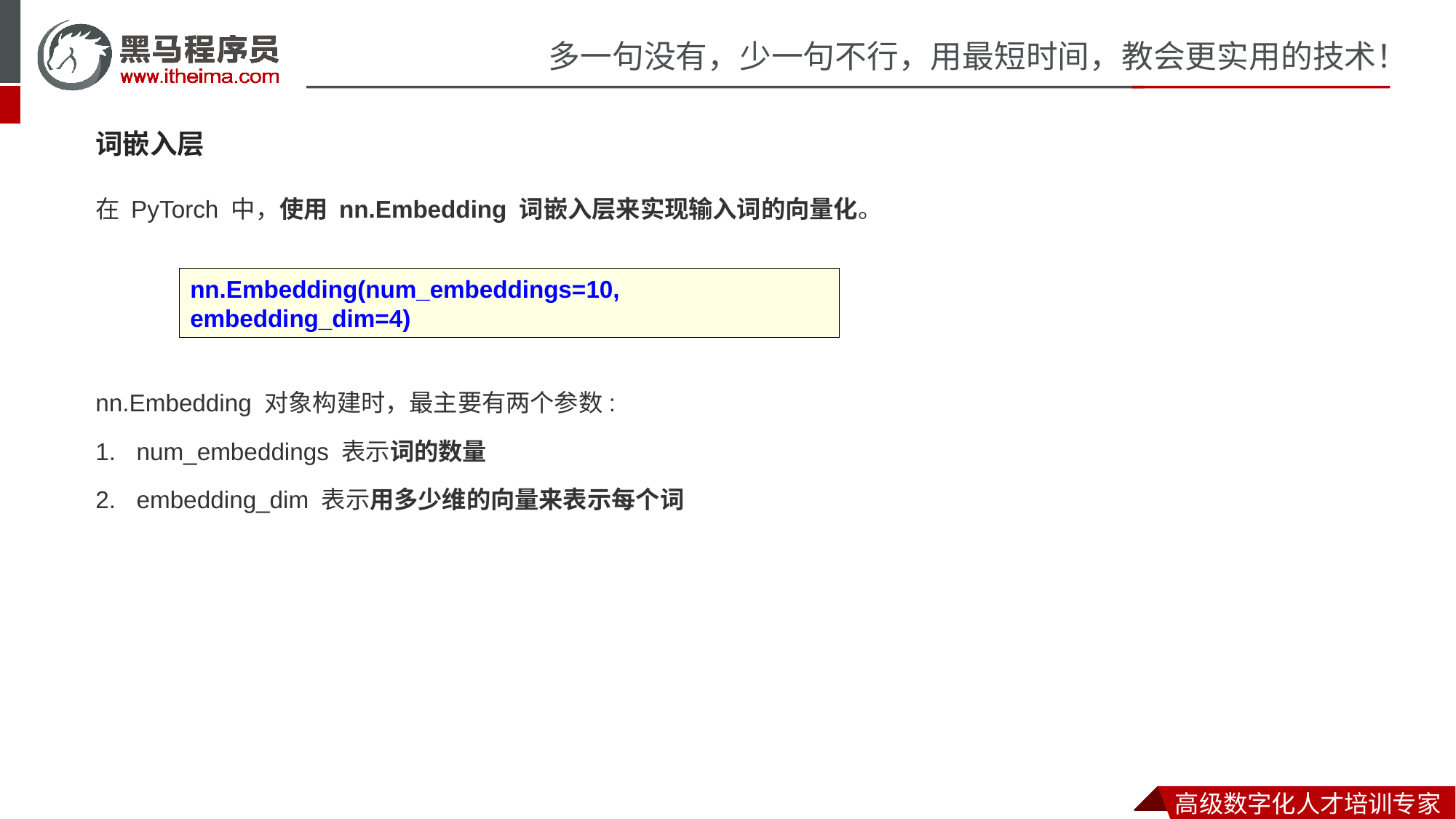

词嵌入层
在 PyTorch 中，使用 nn.Embedding 词嵌入层来实现输入词的向量化。

nn.Embedding 对象构建时，最主要有两个参数:
num_embeddings 表示词的数量
embedding_dim 表示用多少维的向量来表示每个词

nn.Embedding(num_embeddings=10, embedding_dim=4)